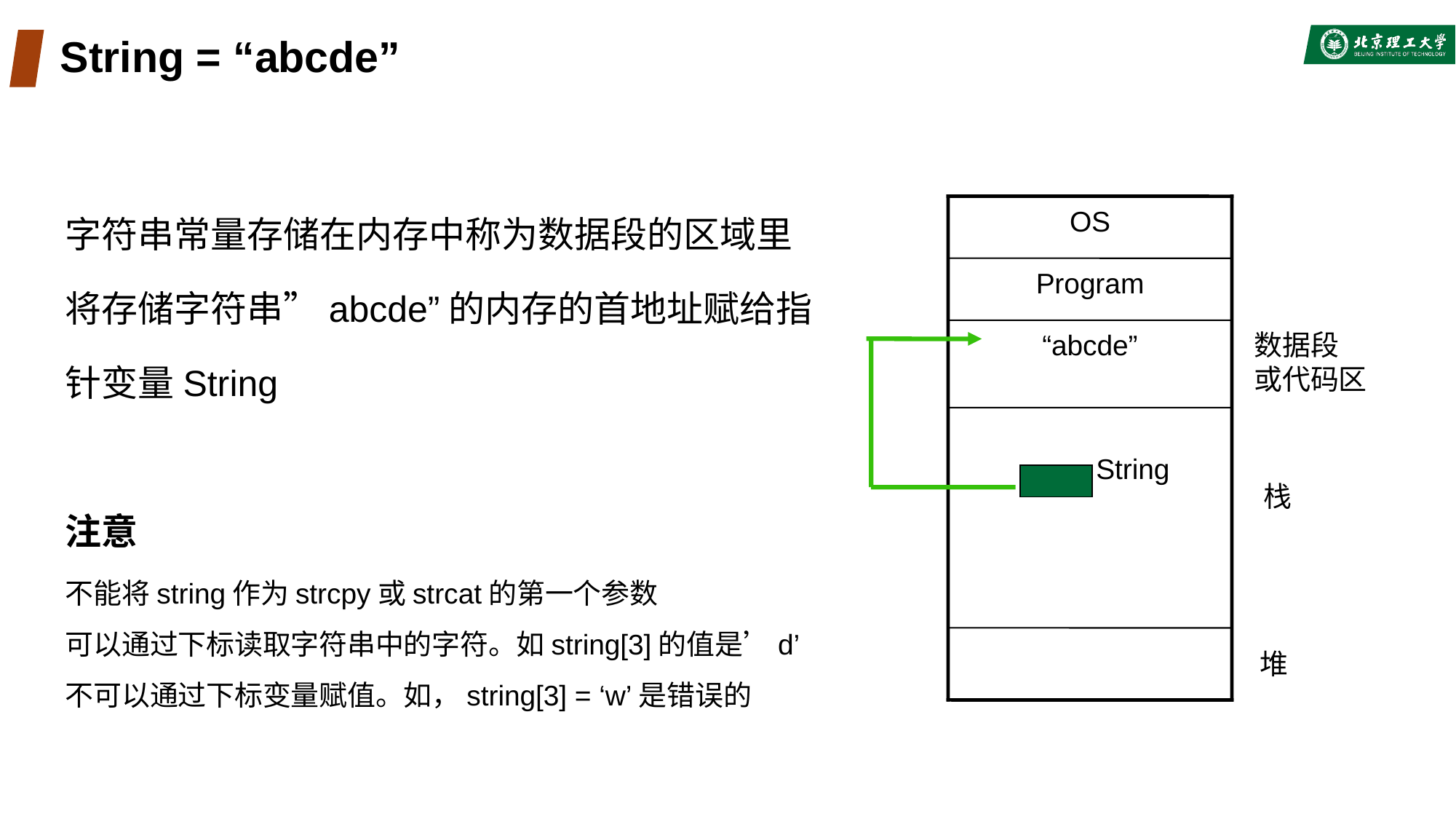

# String = “abcde”
字符串常量存储在内存中称为数据段的区域里
将存储字符串”abcde”的内存的首地址赋给指针变量String

注意
不能将string作为strcpy或strcat的第一个参数
可以通过下标读取字符串中的字符。如string[3]的值是’d’
不可以通过下标变量赋值。如，string[3] = ‘w’是错误的
OS

Program

“abcde”

数据段
或代码区

           String

栈

堆